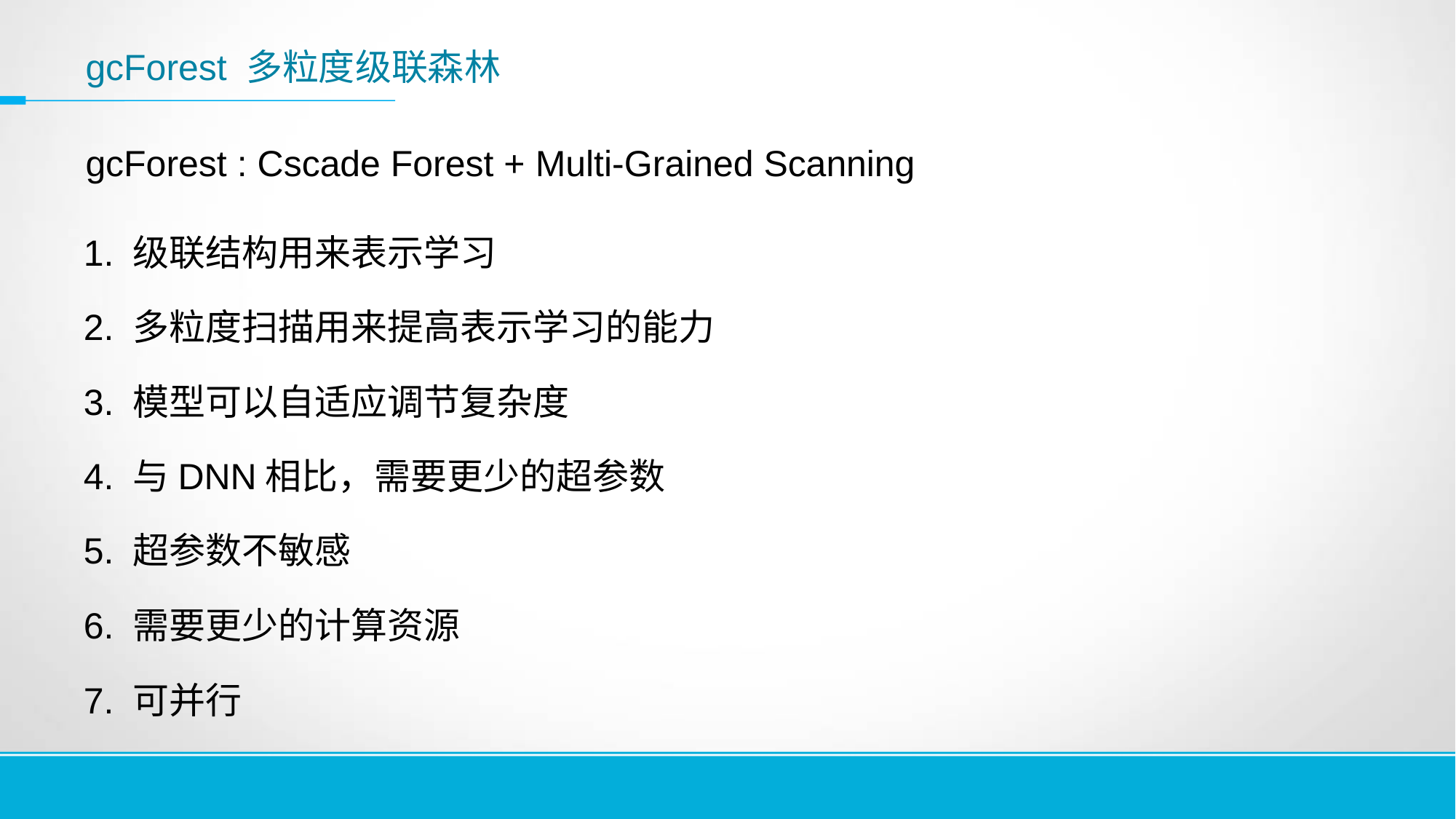

# gcForest 多粒度级联森林
gcForest : Cscade Forest + Multi-Grained Scanning
1. 级联结构用来表示学习
2. 多粒度扫描用来提高表示学习的能力
3. 模型可以自适应调节复杂度
4. 与DNN相比，需要更少的超参数
5. 超参数不敏感
6. 需要更少的计算资源
7. 可并行